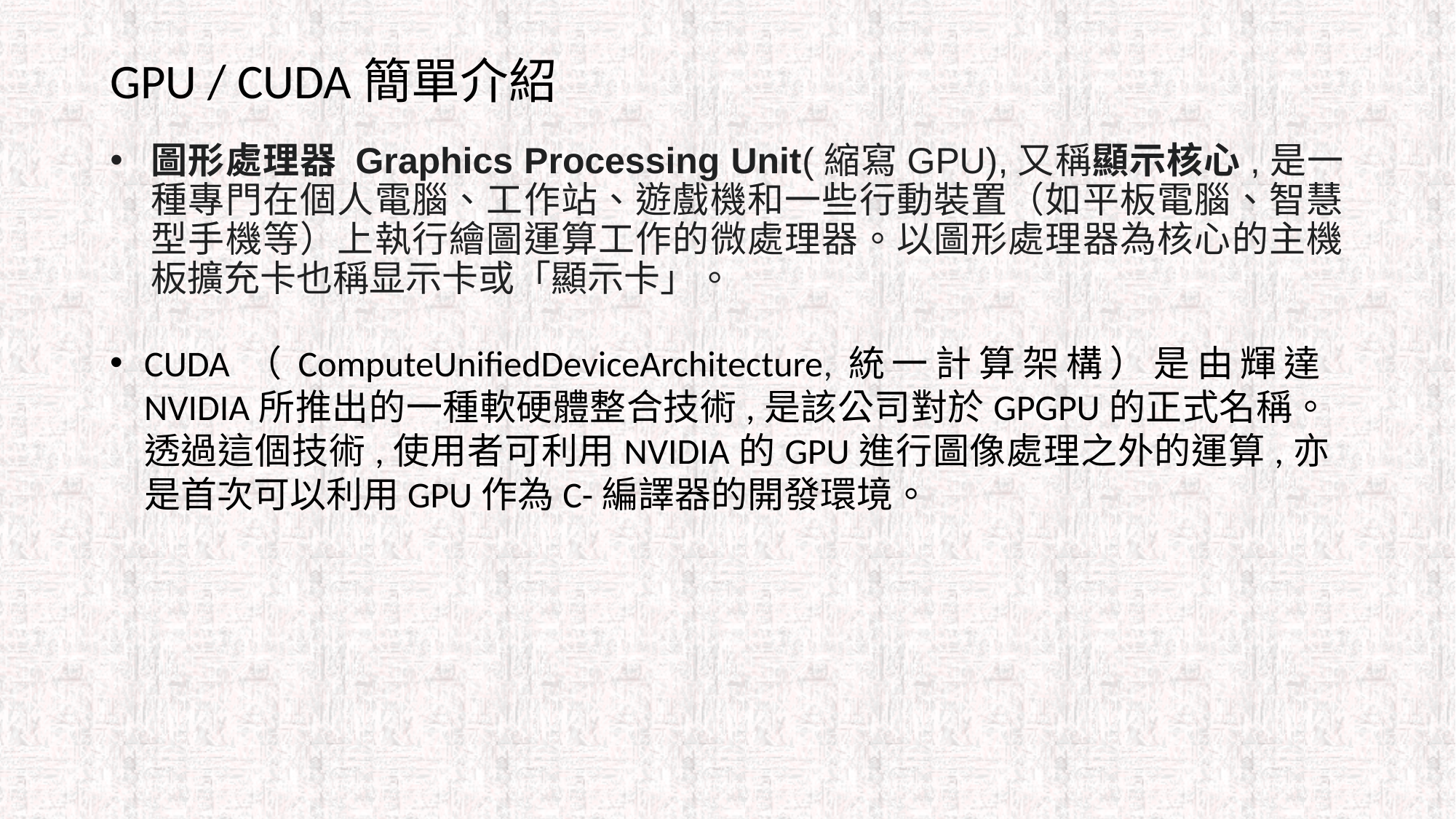

# GPU / CUDA簡單介紹
圖形處理器 Graphics Processing Unit(縮寫GPU),又稱顯示核心,是一種專門在個人電腦、工作站、遊戲機和一些行動裝置（如平板電腦、智慧型手機等）上執行繪圖運算工作的微處理器。以圖形處理器為核心的主機板擴充卡也稱显示卡或「顯示卡」。
CUDA（ComputeUnifiedDeviceArchitecture,統一計算架構）是由輝達NVIDIA所推出的一種軟硬體整合技術,是該公司對於GPGPU的正式名稱。透過這個技術,使用者可利用NVIDIA的GPU進行圖像處理之外的運算,亦是首次可以利用GPU作為C-編譯器的開發環境。